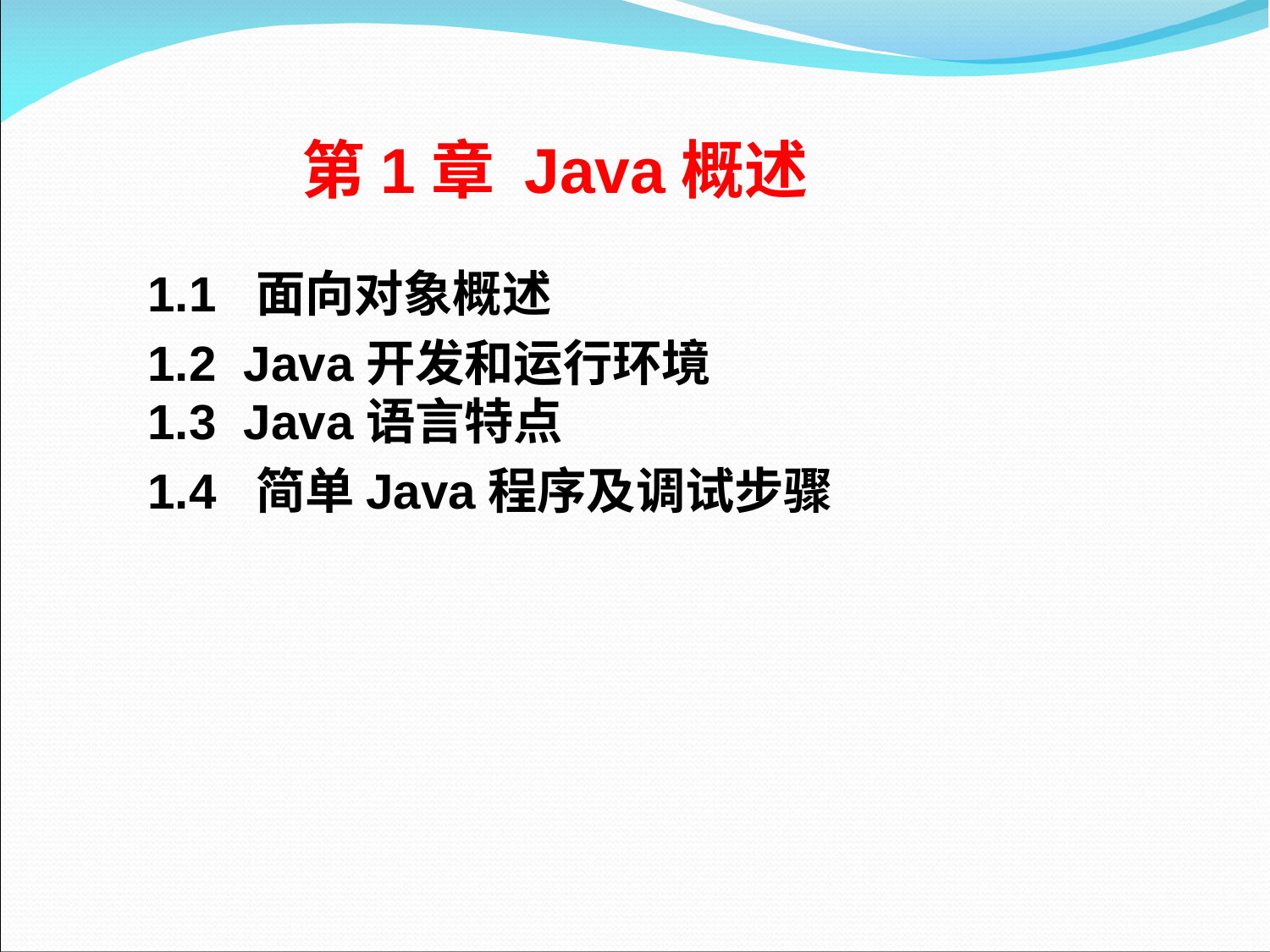

第1章 Java概述
1.1  面向对象概述
1.2  Java开发和运行环境
1.3  Java语言特点
1.4  简单Java程序及调试步骤